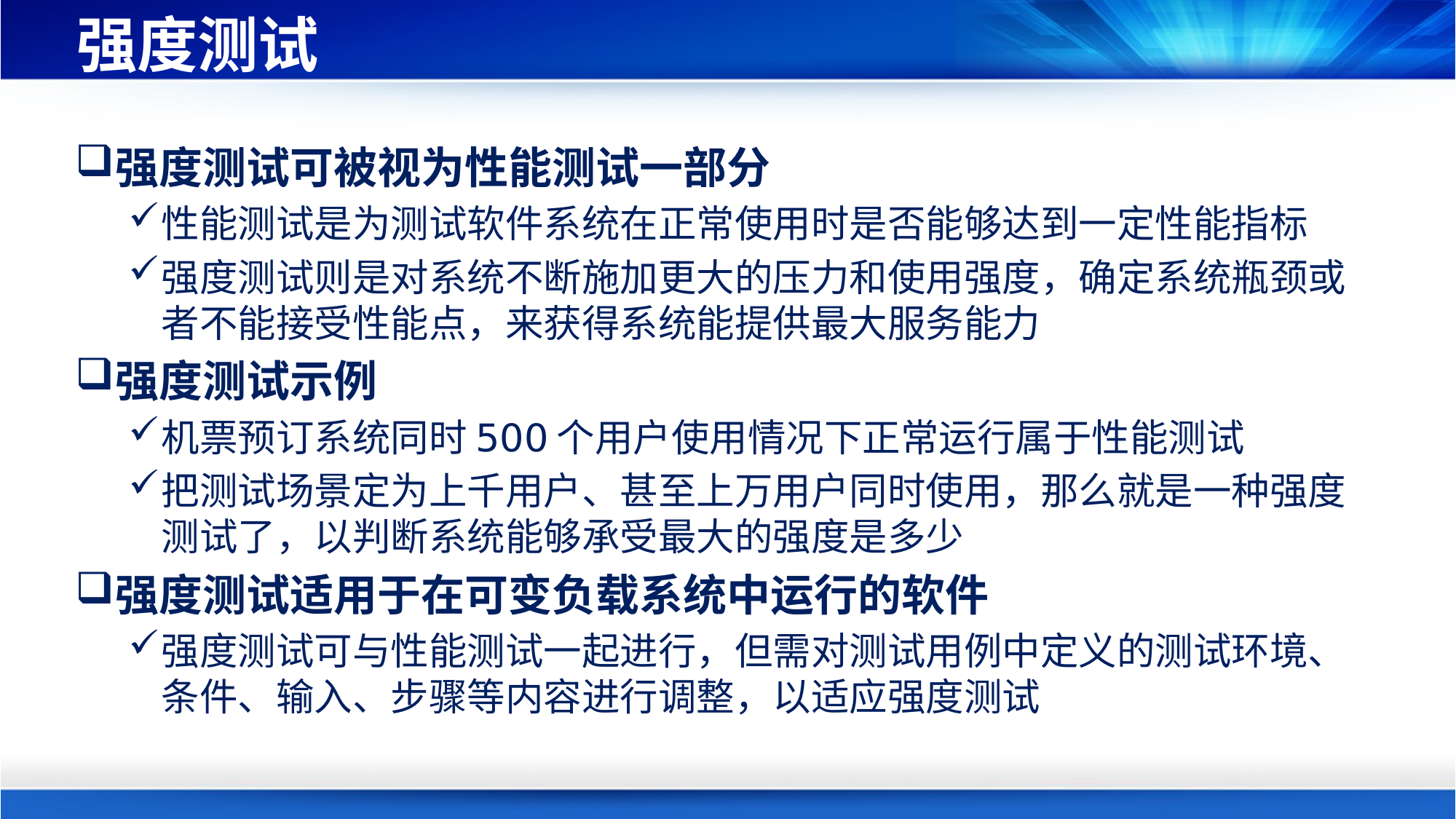

# 强度测试
强度测试可被视为性能测试一部分
性能测试是为测试软件系统在正常使用时是否能够达到一定性能指标
强度测试则是对系统不断施加更大的压力和使用强度，确定系统瓶颈或者不能接受性能点，来获得系统能提供最大服务能力
强度测试示例
机票预订系统同时500个用户使用情况下正常运行属于性能测试
把测试场景定为上千用户、甚至上万用户同时使用，那么就是一种强度测试了，以判断系统能够承受最大的强度是多少
强度测试适用于在可变负载系统中运行的软件
强度测试可与性能测试一起进行，但需对测试用例中定义的测试环境、条件、输入、步骤等内容进行调整，以适应强度测试